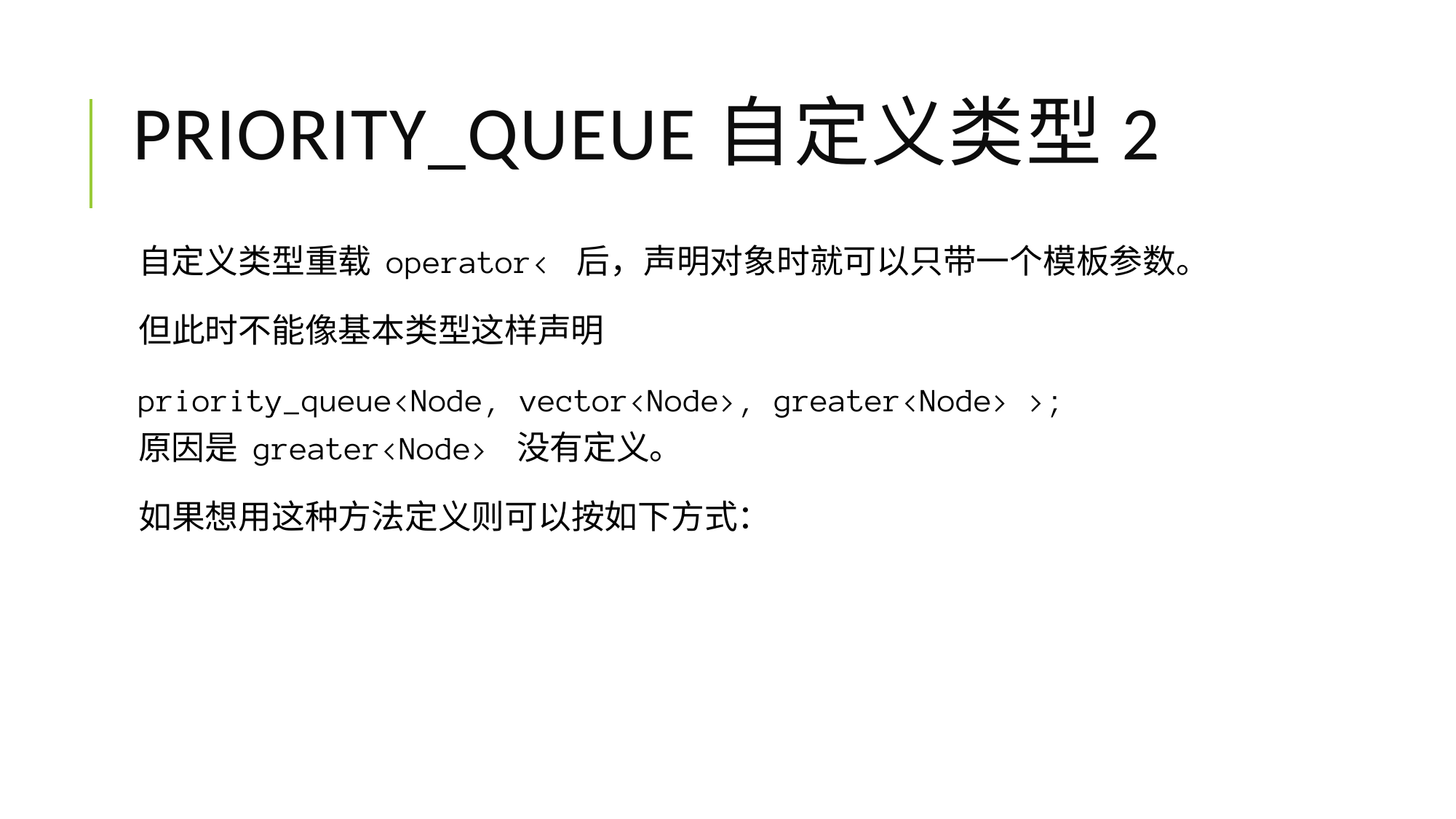

# priority_queue自定义类型2
自定义类型重载 operator< 后，声明对象时就可以只带一个模板参数。
但此时不能像基本类型这样声明
priority_queue<Node, vector<Node>, greater<Node> >;
原因是 greater<Node> 没有定义。
如果想用这种方法定义则可以按如下方式：